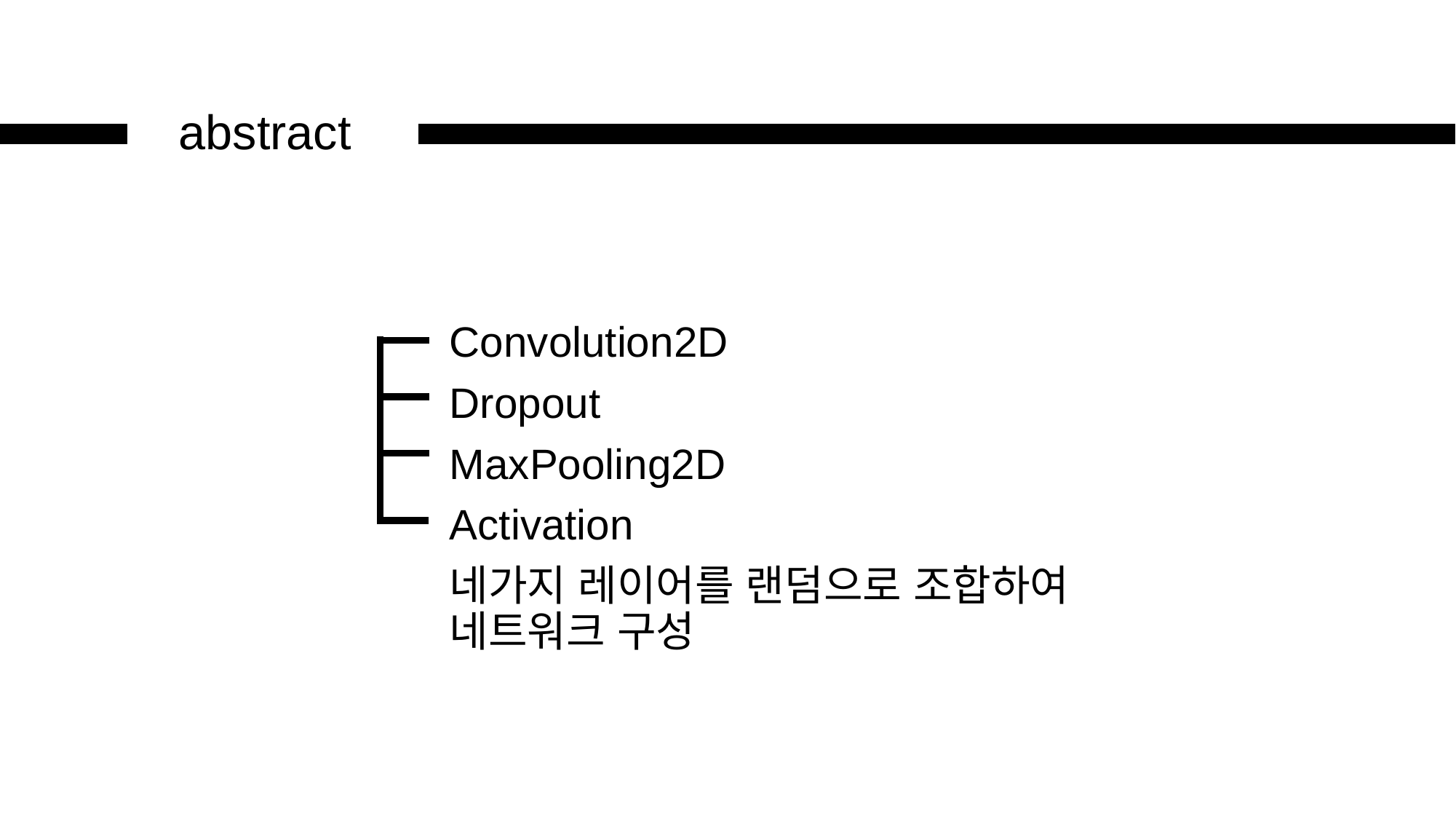

abstract

Convolution2D
Dropout
MaxPooling2D
Activation
네가지 레이어를 랜덤으로 조합하여 네트워크 구성